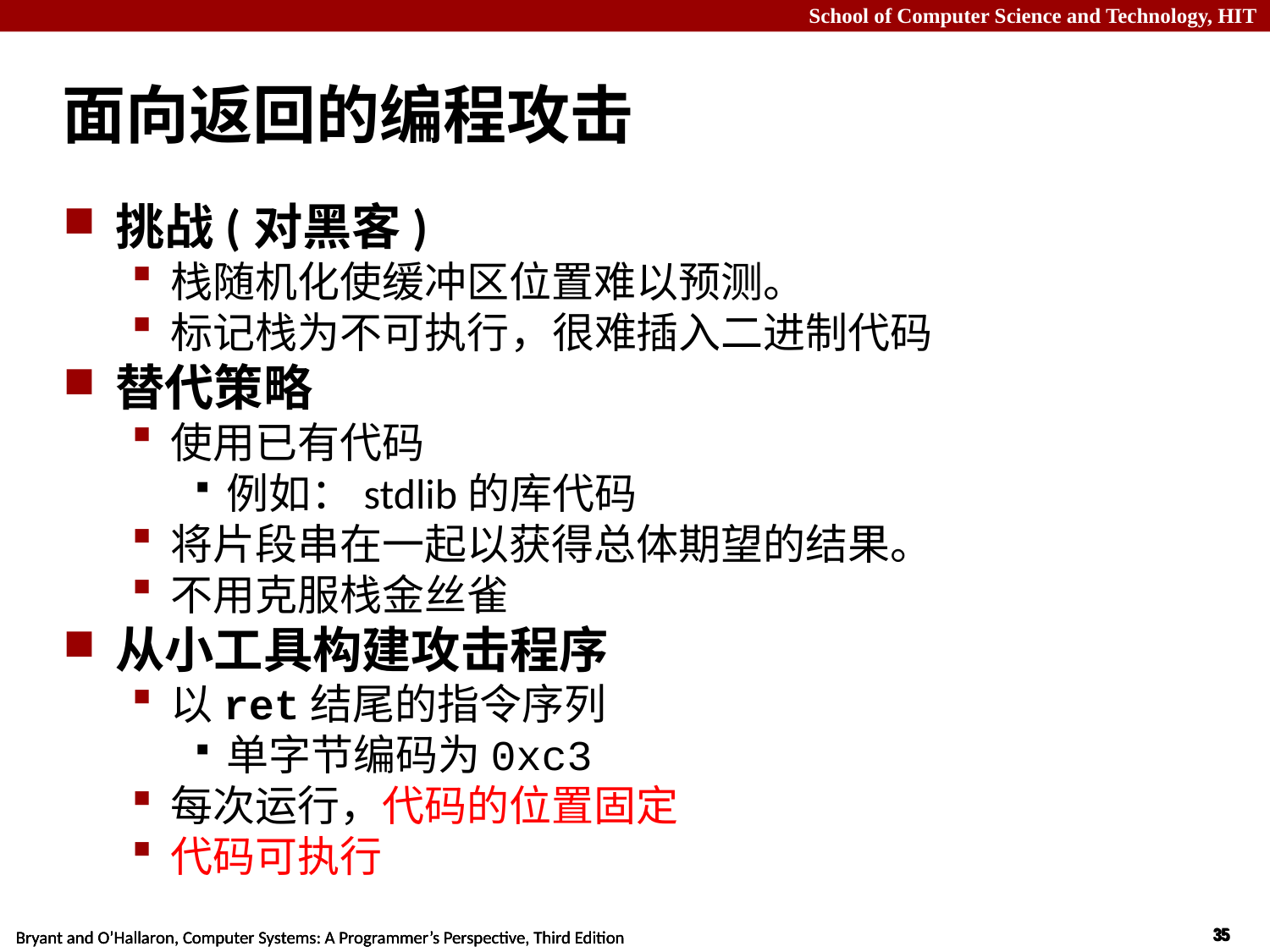

# 面向返回的编程攻击
挑战(对黑客)
栈随机化使缓冲区位置难以预测。
标记栈为不可执行，很难插入二进制代码
替代策略
使用已有代码
例如：stdlib的库代码
将片段串在一起以获得总体期望的结果。
不用克服栈金丝雀
从小工具构建攻击程序
以ret结尾的指令序列
单字节编码为0xc3
每次运行，代码的位置固定
代码可执行